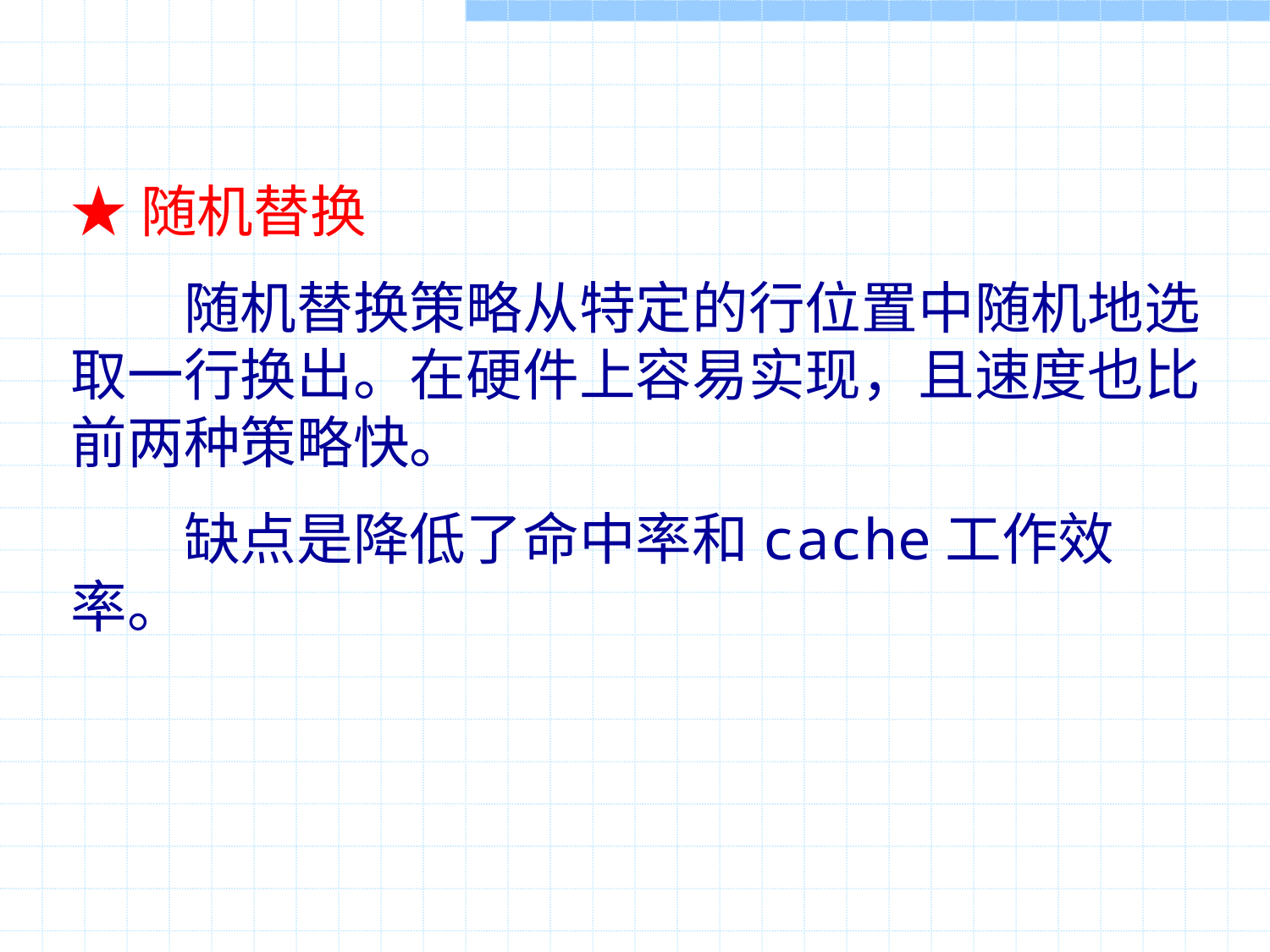

★随机替换
　　随机替换策略从特定的行位置中随机地选取一行换出。在硬件上容易实现，且速度也比前两种策略快。
　　缺点是降低了命中率和cache工作效率。